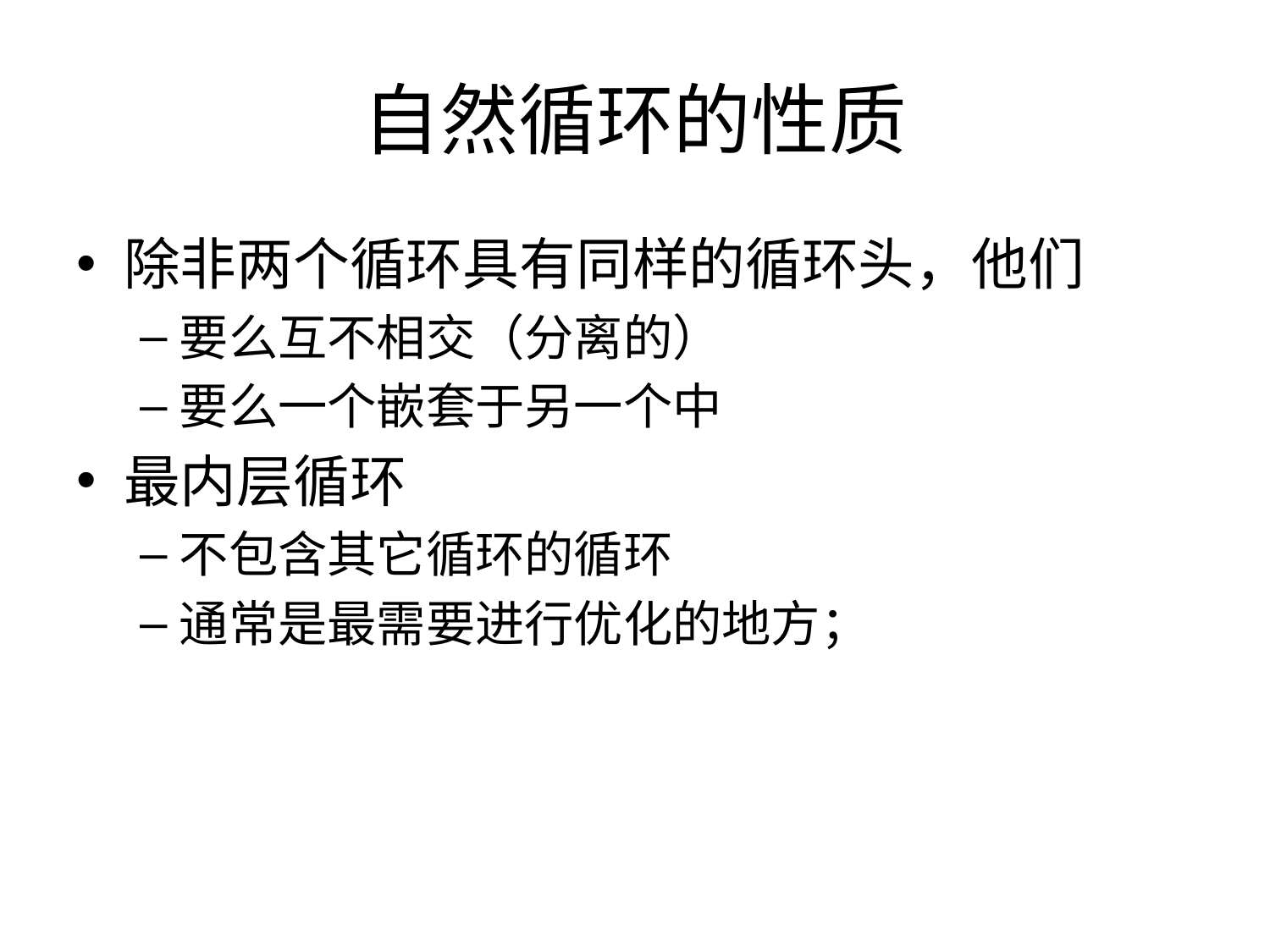

# 自然循环的性质
除非两个循环具有同样的循环头，他们
要么互不相交（分离的）
要么一个嵌套于另一个中
最内层循环
不包含其它循环的循环
通常是最需要进行优化的地方；